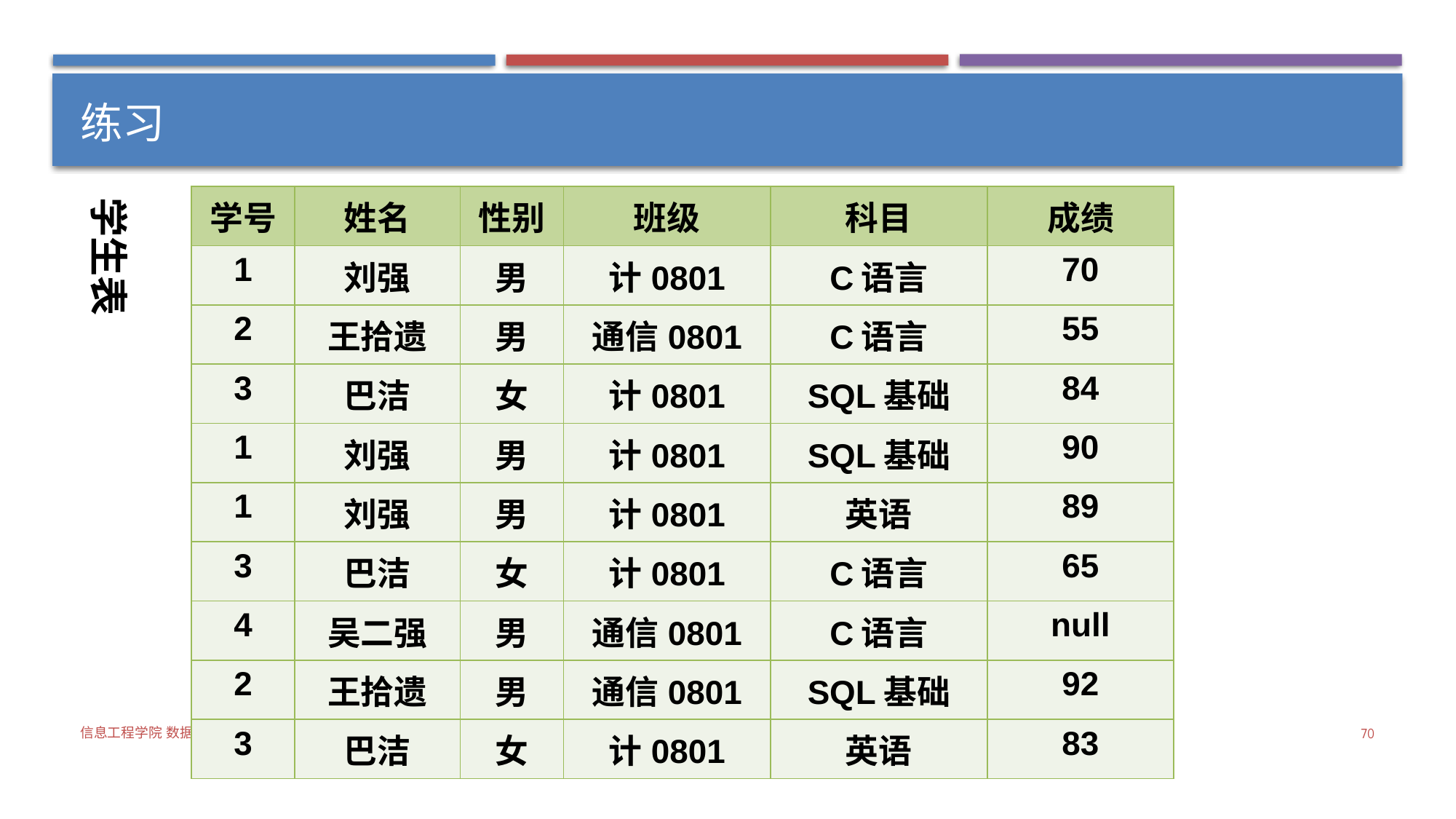

# 练习
学生表
| 学号 | 姓名 | 性别 | 班级 | 科目 | 成绩 |
| --- | --- | --- | --- | --- | --- |
| 1 | 刘强 | 男 | 计0801 | C语言 | 70 |
| 2 | 王拾遗 | 男 | 通信0801 | C语言 | 55 |
| 3 | 巴洁 | 女 | 计0801 | SQL基础 | 84 |
| 1 | 刘强 | 男 | 计0801 | SQL基础 | 90 |
| 1 | 刘强 | 男 | 计0801 | 英语 | 89 |
| 3 | 巴洁 | 女 | 计0801 | C语言 | 65 |
| 4 | 吴二强 | 男 | 通信0801 | C语言 | null |
| 2 | 王拾遗 | 男 | 通信0801 | SQL基础 | 92 |
| 3 | 巴洁 | 女 | 计0801 | 英语 | 83 |
信息工程学院 数据库应用
70